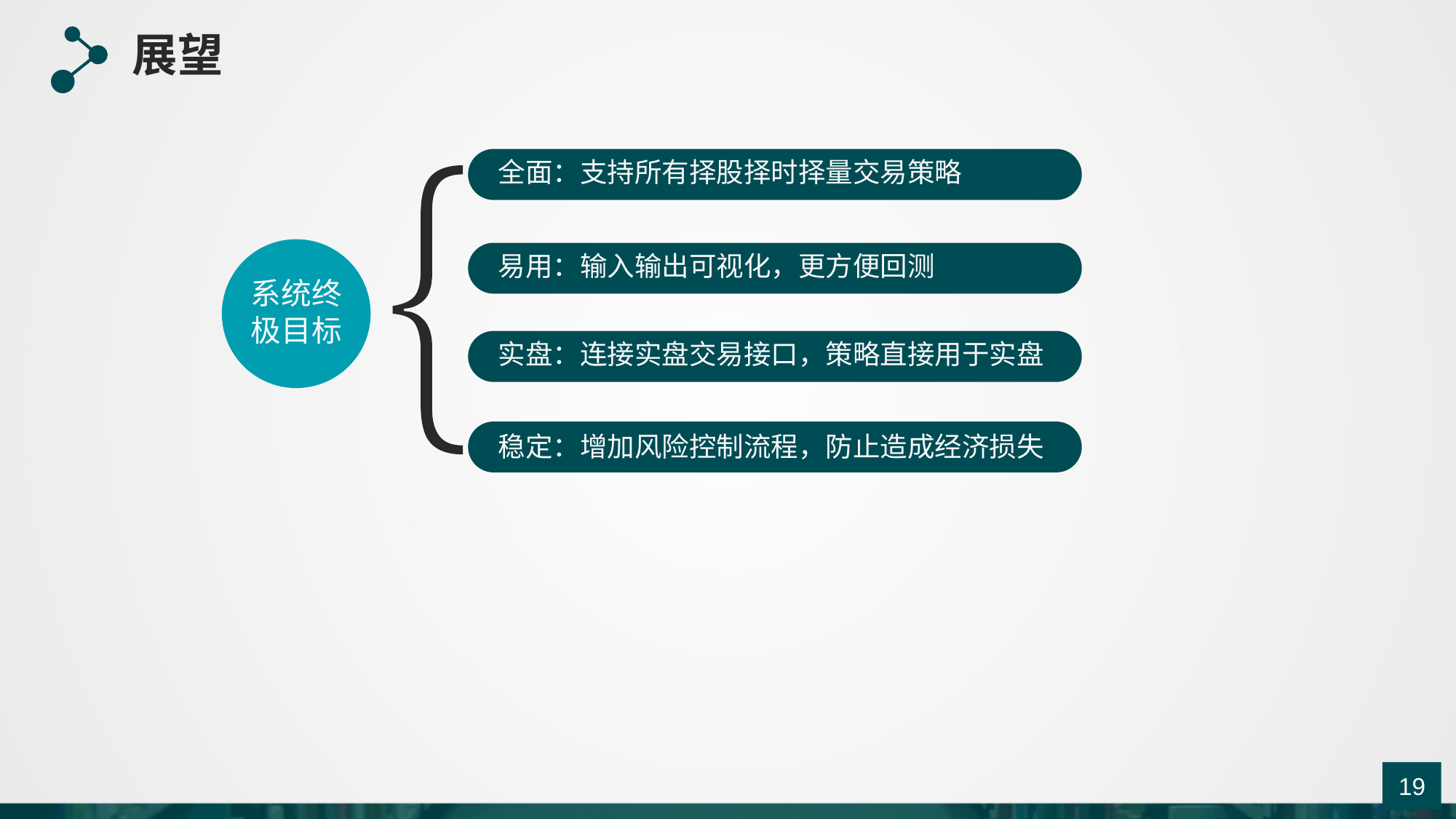

展望

全面：支持所有择股择时择量交易策略

易用：输入输出可视化，更方便回测
系统终极目标

实盘：连接实盘交易接口，策略直接用于实盘

稳定：增加风险控制流程，防止造成经济损失